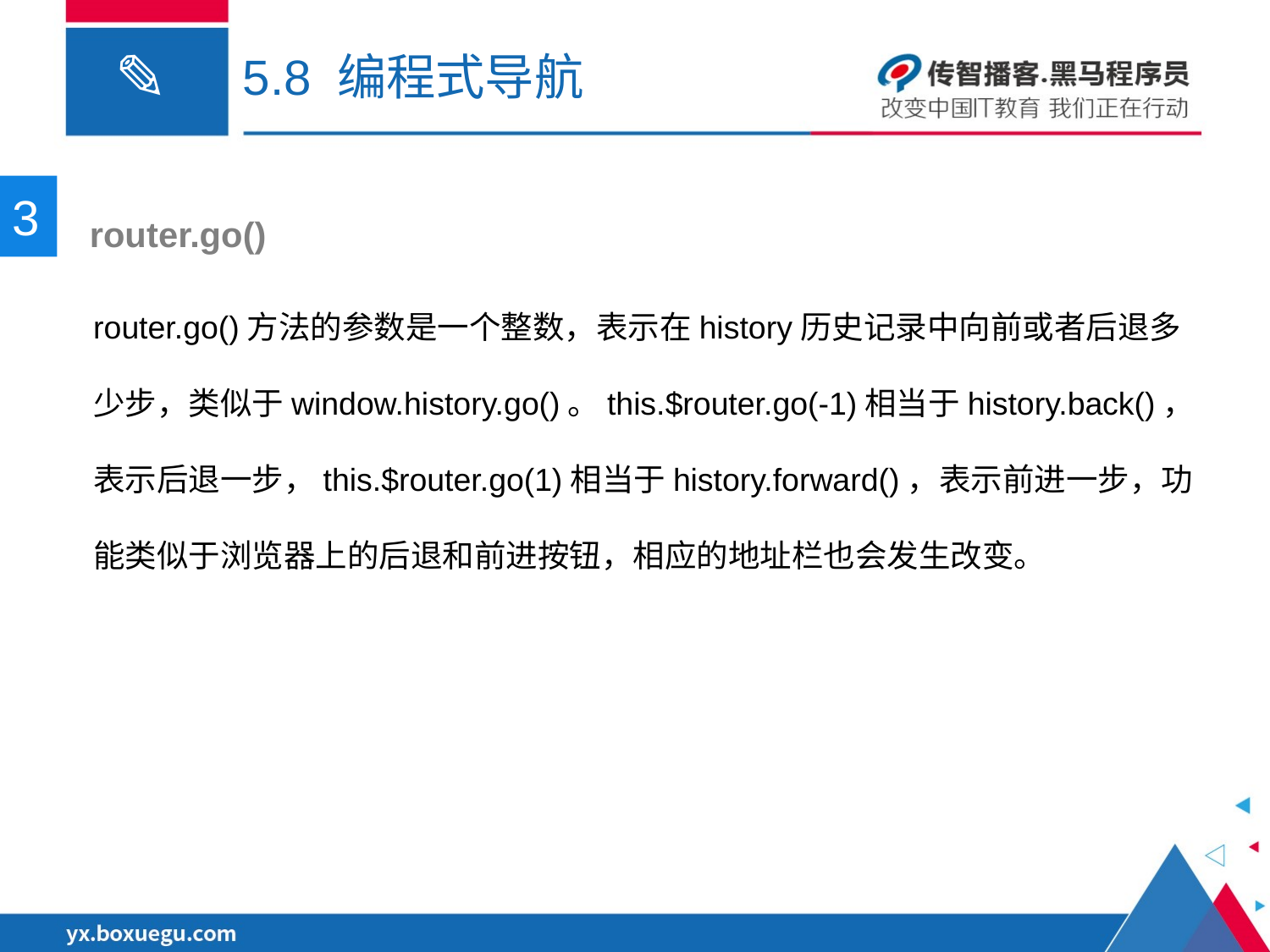

# 5.8 编程式导航

3
  router.go()
router.go()方法的参数是一个整数，表示在history历史记录中向前或者后退多少步，类似于window.history.go()。this.$router.go(-1)相当于history.back()，表示后退一步，this.$router.go(1)相当于history.forward()，表示前进一步，功能类似于浏览器上的后退和前进按钮，相应的地址栏也会发生改变。